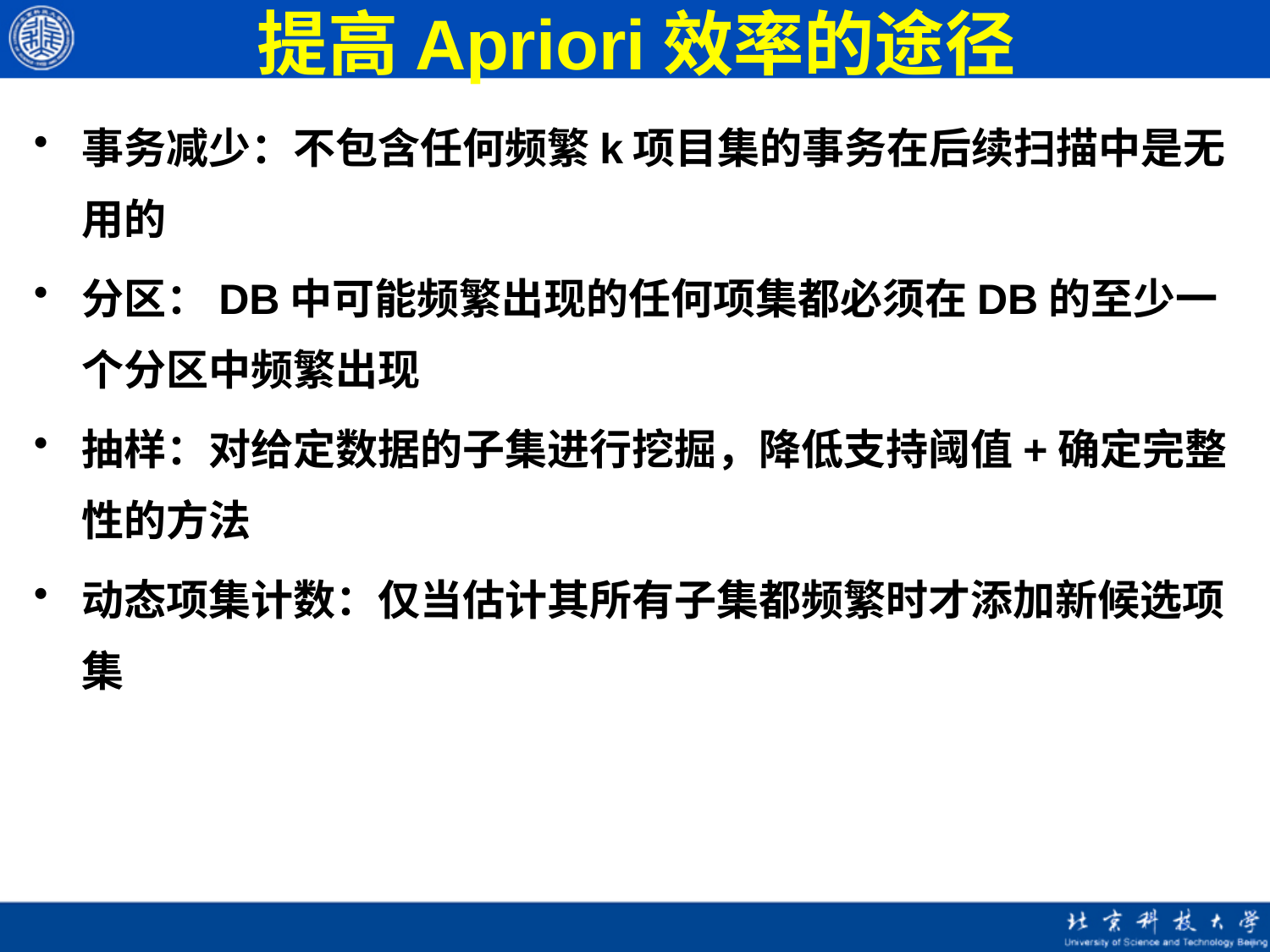

# 提高Apriori效率的途径
事务减少：不包含任何频繁k项目集的事务在后续扫描中是无用的
分区：DB中可能频繁出现的任何项集都必须在DB的至少一个分区中频繁出现
抽样：对给定数据的子集进行挖掘，降低支持阈值+确定完整性的方法
动态项集计数：仅当估计其所有子集都频繁时才添加新候选项集